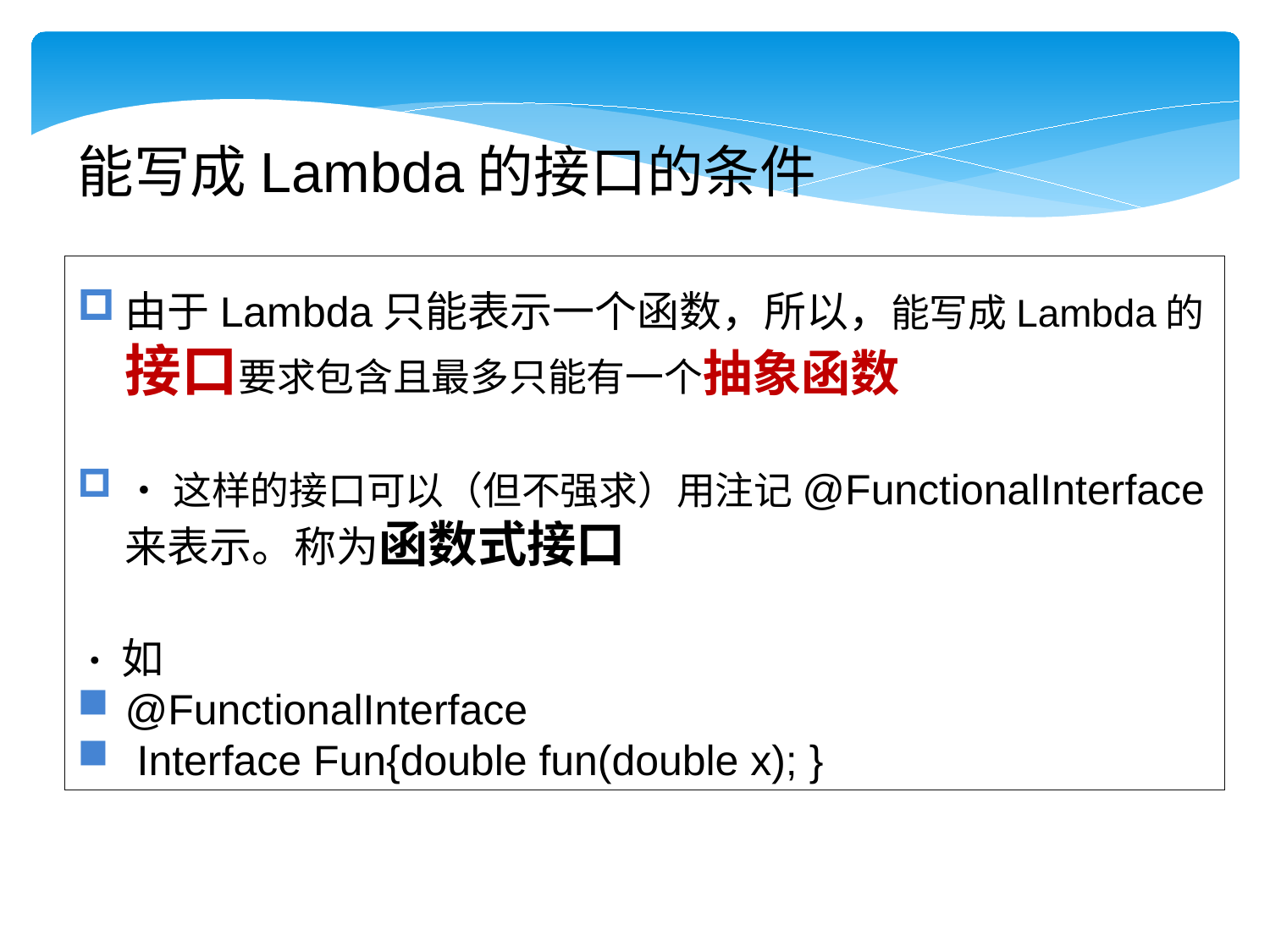

能写成Lambda的接口的条件

由于Lambda只能表示一个函数，所以，能写成Lambda的接口要求包含且最多只能有一个抽象函数

•这样的接口可以（但不强求）用注记@FunctionalInterface来表示。称为函数式接口

•如
@FunctionalInterface
 Interface Fun{double fun(double x); }